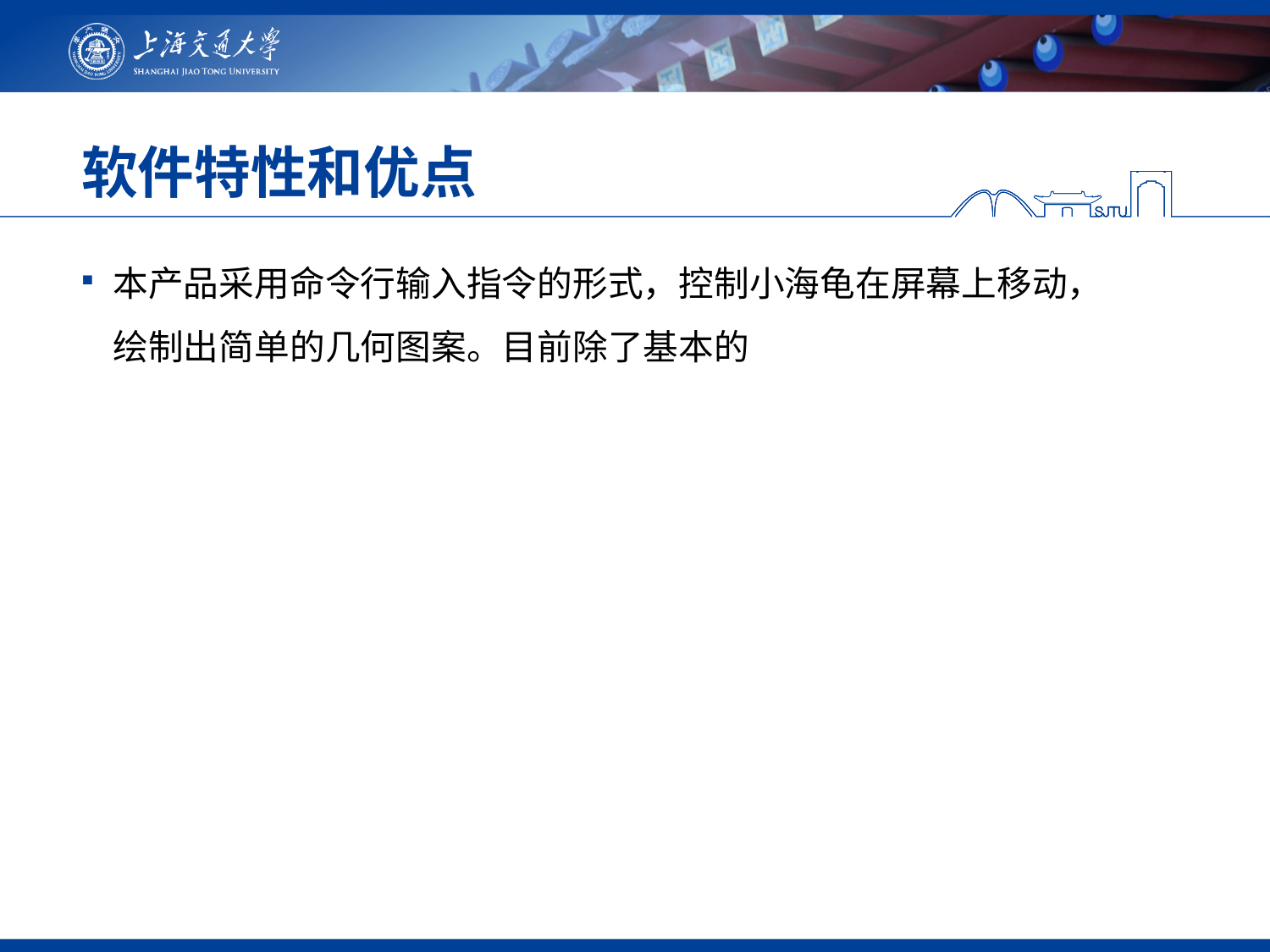

# 软件特性和优点
本产品采用命令行输入指令的形式，控制小海龟在屏幕上移动，绘制出简单的几何图案。目前除了基本的